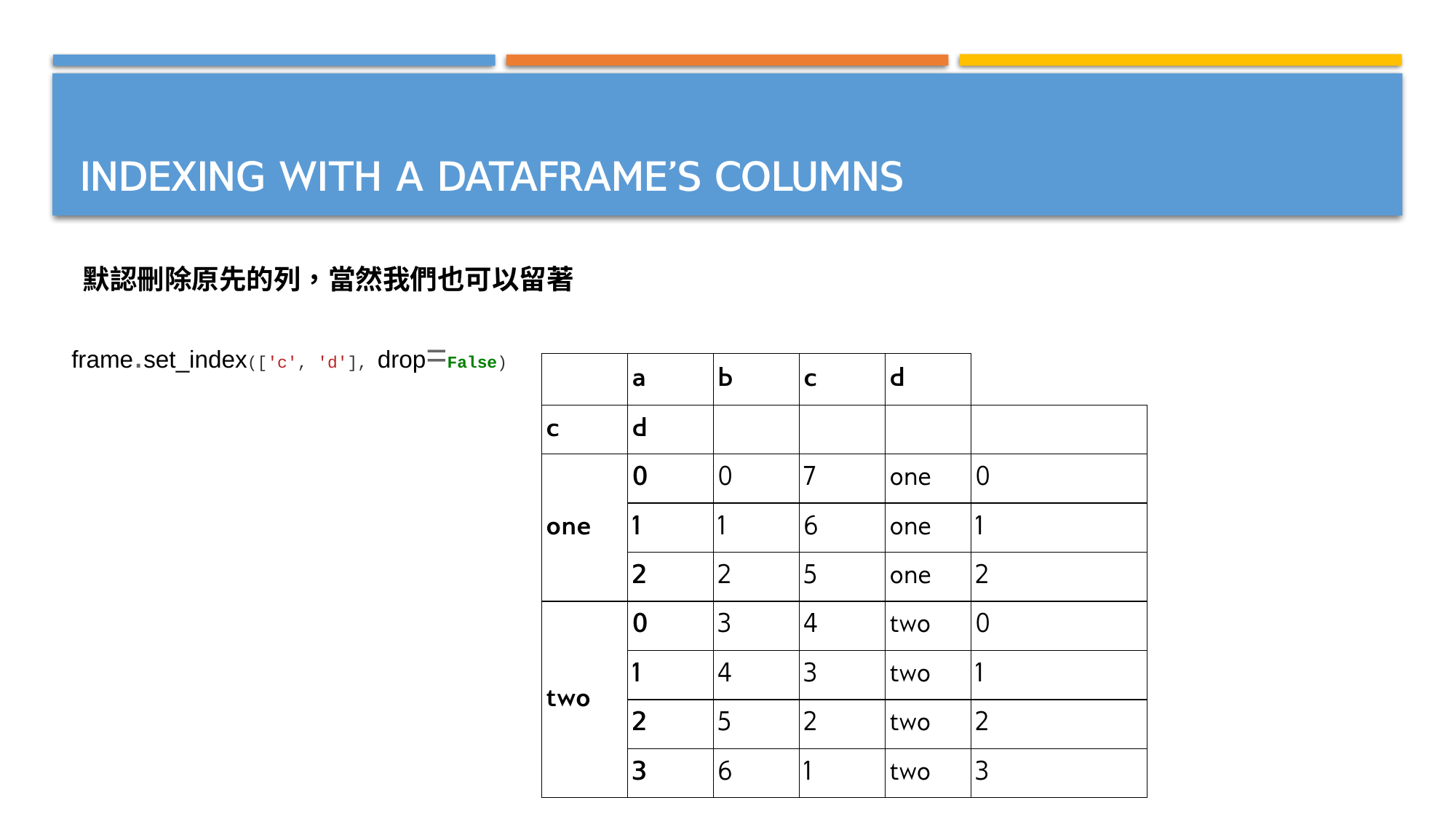

# Indexing with a DataFrame’s columns
默認刪除原先的列，當然我們也可以留著
frame.set_index(['c', 'd'], drop=False)
|  | a | b | c | d |  |
| --- | --- | --- | --- | --- | --- |
| c | d |  |  |  |  |
| one | 0 | 0 | 7 | one | 0 |
|  | 1 | 1 | 6 | one | 1 |
|  | 2 | 2 | 5 | one | 2 |
| two | 0 | 3 | 4 | two | 0 |
|  | 1 | 4 | 3 | two | 1 |
|  | 2 | 5 | 2 | two | 2 |
|  | 3 | 6 | 1 | two | 3 |